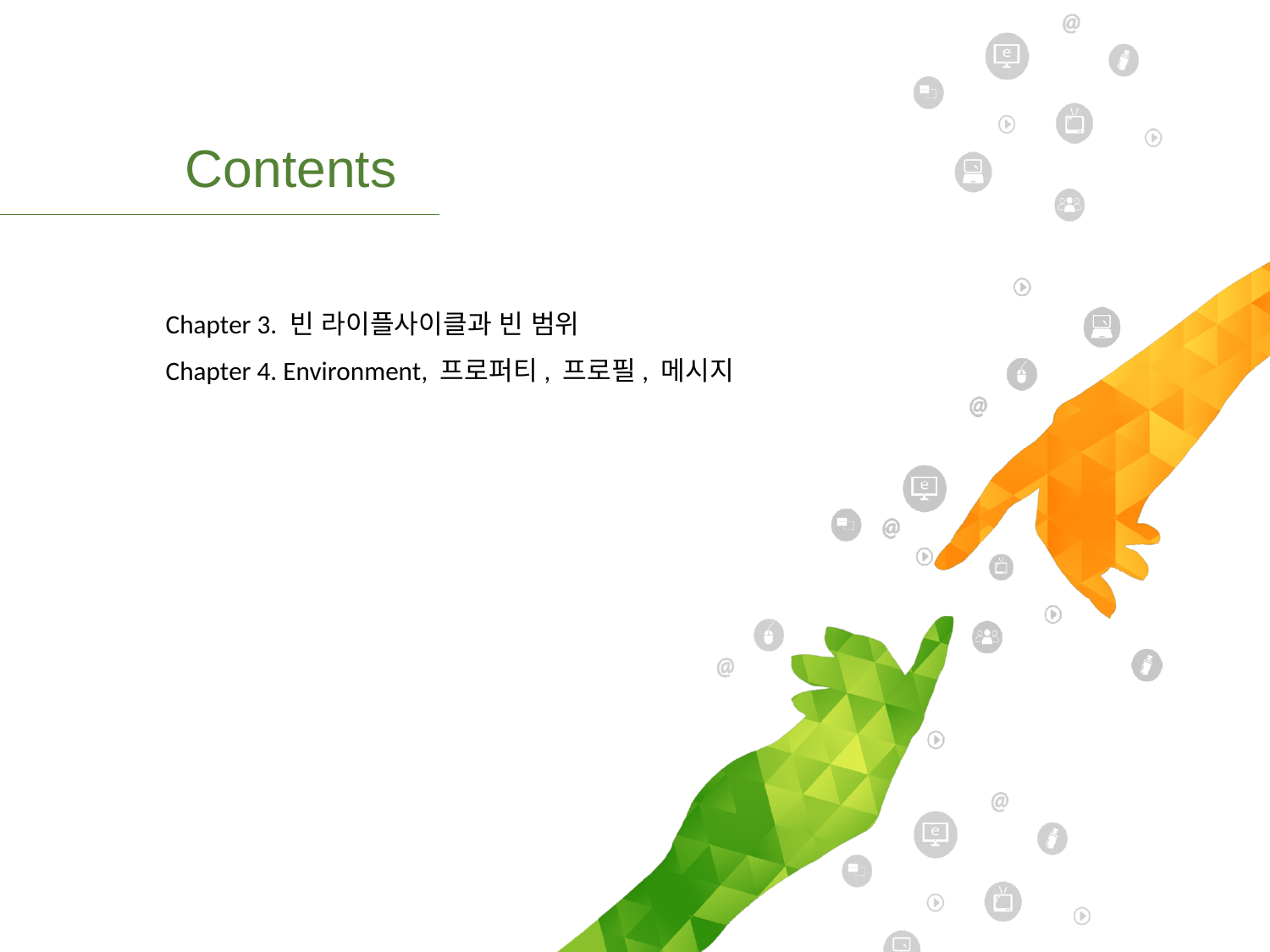

Chapter 3. 빈 라이플사이클과 빈 범위
Chapter 4. Environment, 프로퍼티, 프로필, 메시지